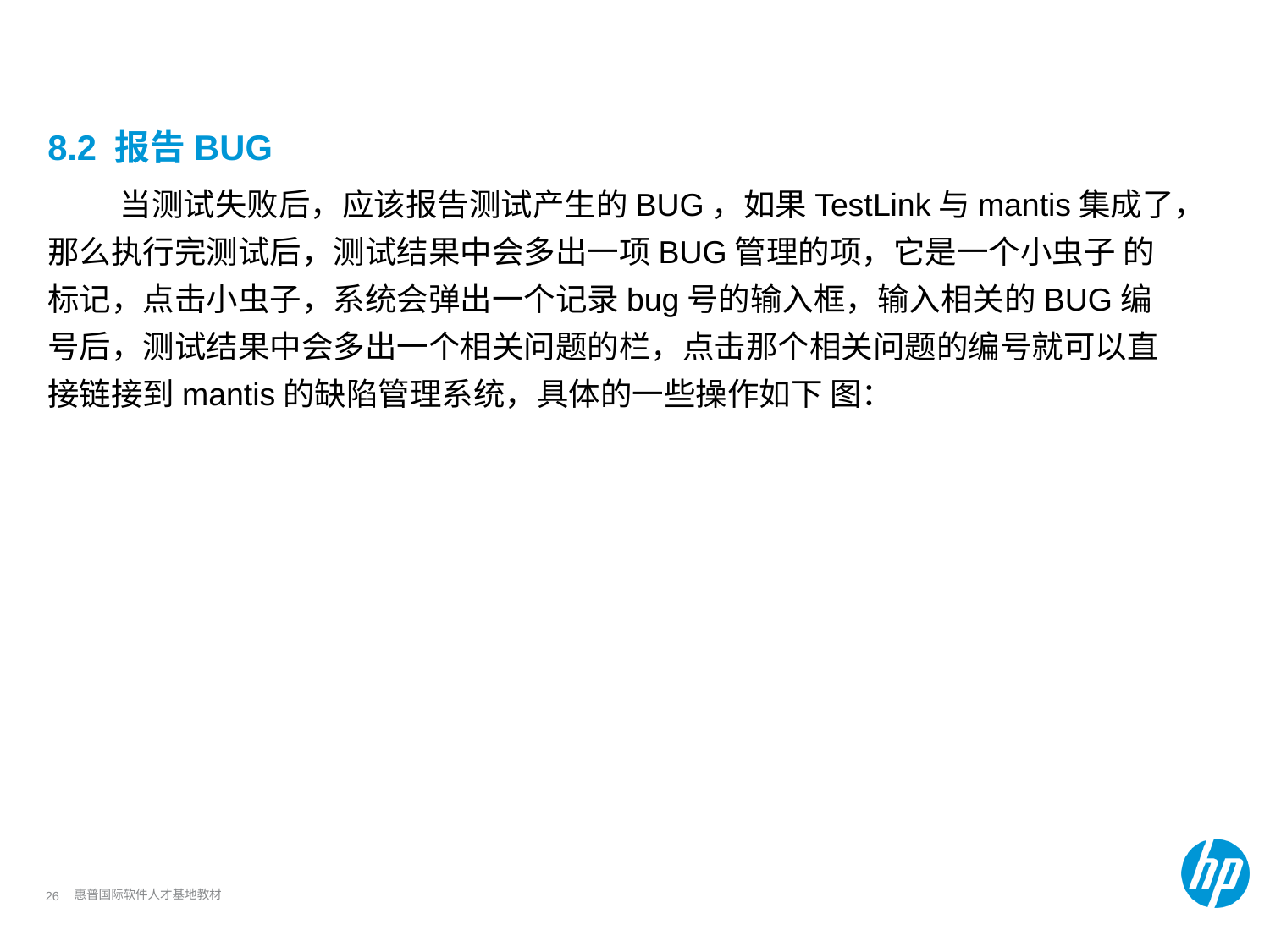

8.2 报告BUG
         当测试失败后，应该报告测试产生的BUG，如果TestLink与mantis集成了，那么执行完测试后，测试结果中会多出一项BUG管理的项，它是一个小虫子 的标记，点击小虫子，系统会弹出一个记录bug号的输入框，输入相关的BUG编号后，测试结果中会多出一个相关问题的栏，点击那个相关问题的编号就可以直接链接到mantis的缺陷管理系统，具体的一些操作如下 图：